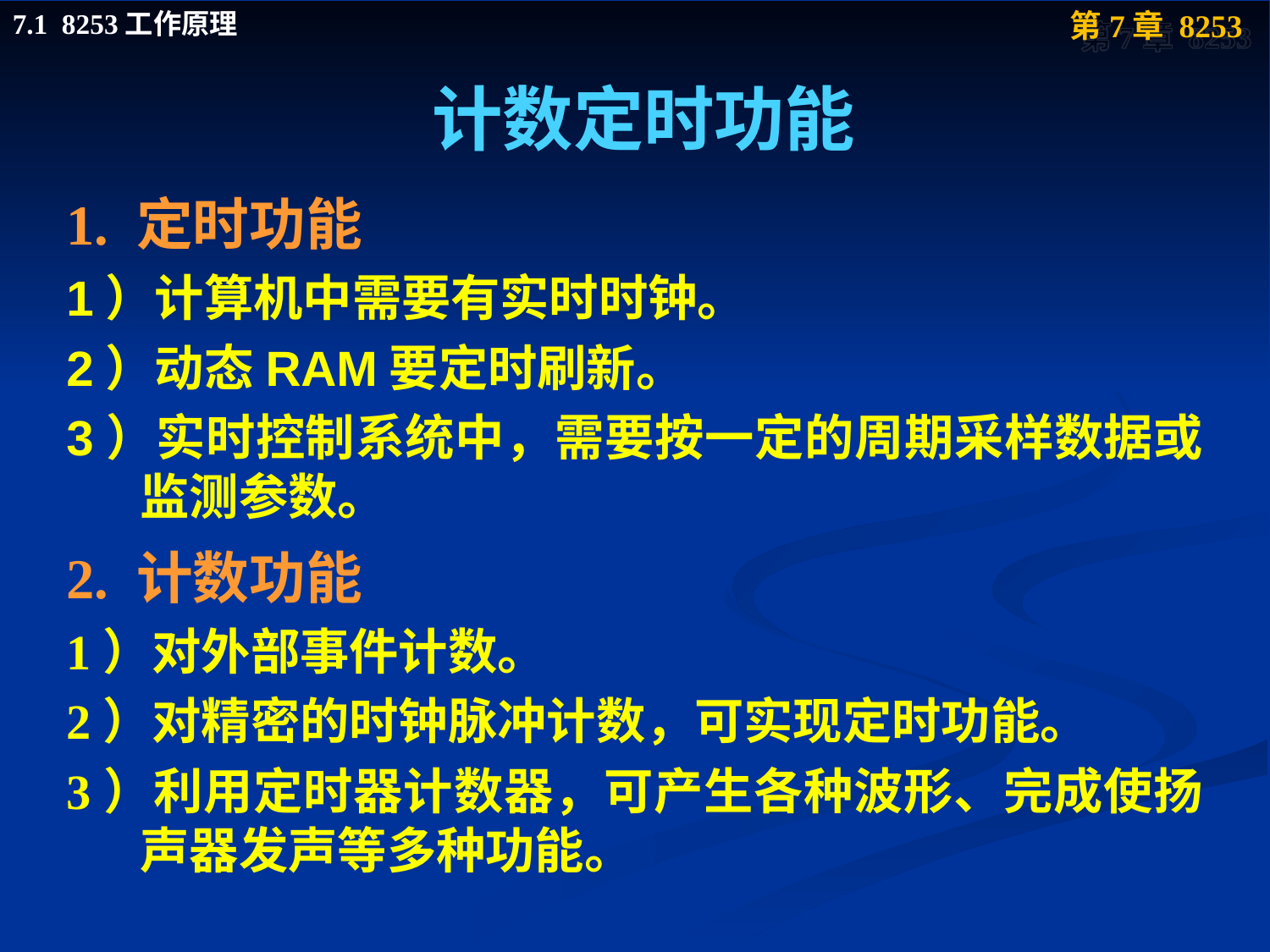

# 计数定时功能
1. 定时功能
1）计算机中需要有实时时钟。
2）动态RAM要定时刷新。
3）实时控制系统中，需要按一定的周期采样数据或监测参数。
2. 计数功能
1）对外部事件计数。
2）对精密的时钟脉冲计数，可实现定时功能。
3）利用定时器计数器，可产生各种波形、完成使扬声器发声等多种功能。